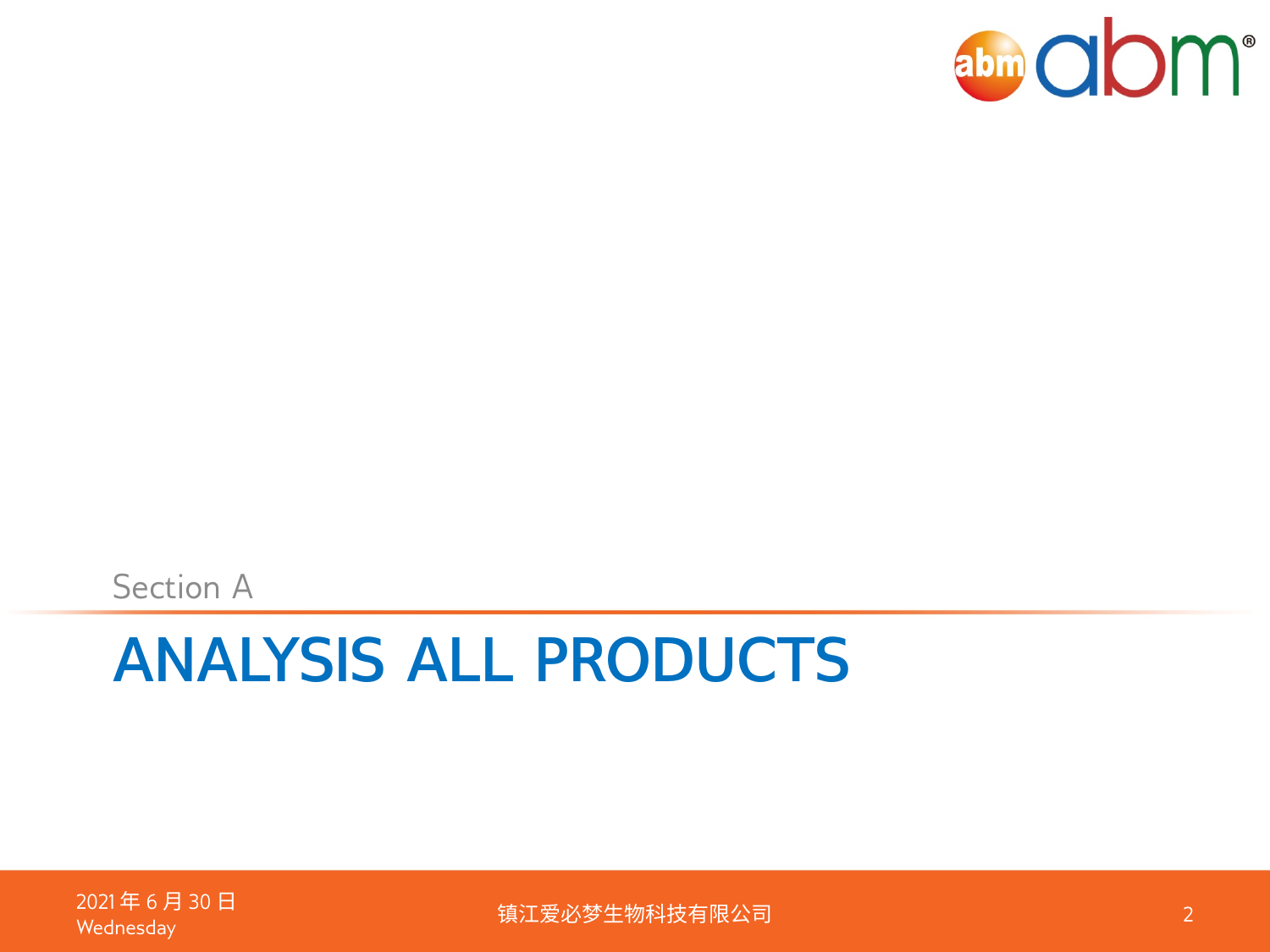

Section A
# ANALYSIS all products
2021年6月30日 Wednesday
镇江爱必梦生物科技有限公司
2